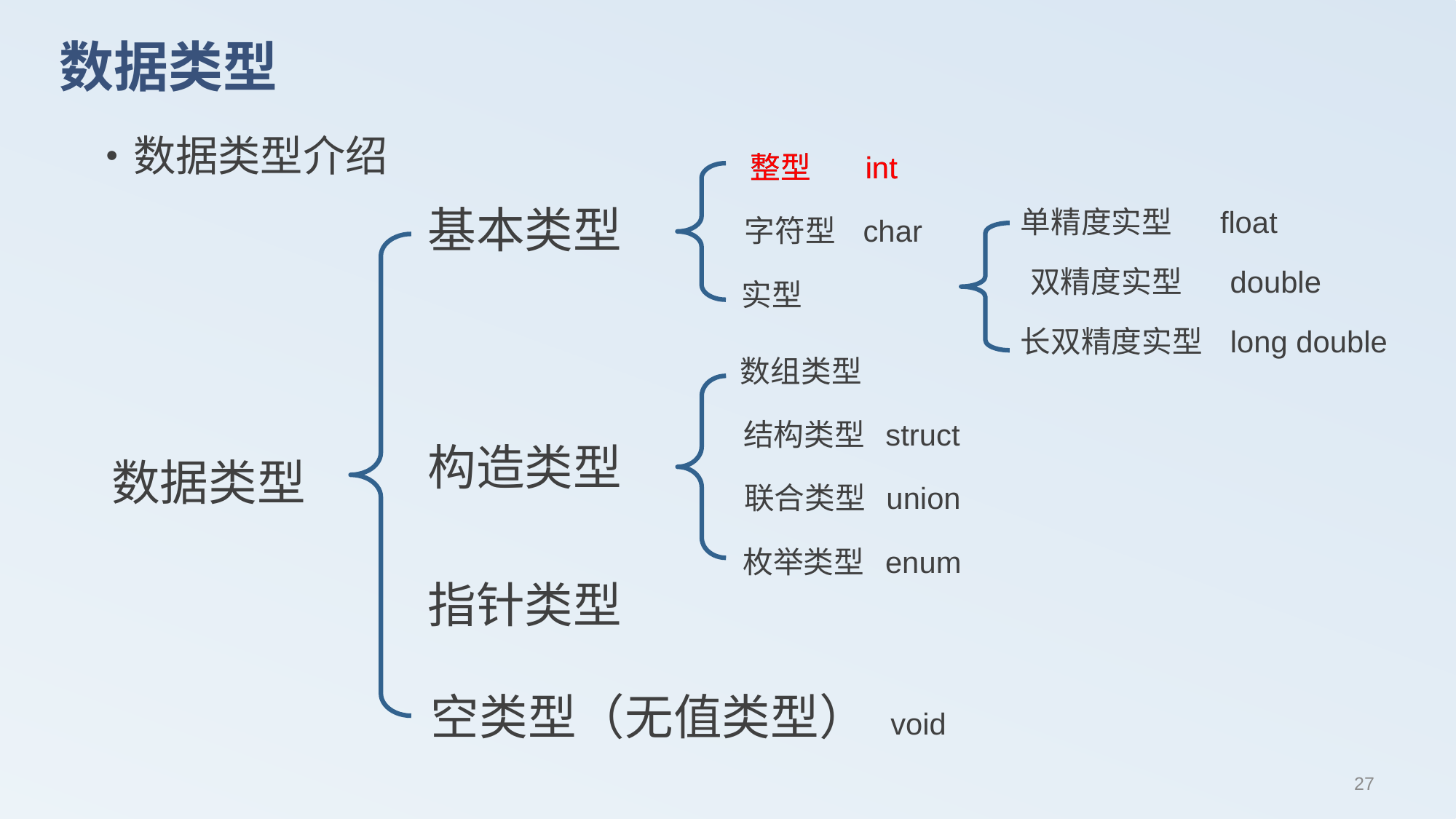

# 数据类型
数据类型介绍
整型       int
整型       int

基本类型
单精度实型      float

双精度实型      double
长双精度实型   long double
字符型   char

实型
数组类型

结构类型  struct
联合类型  union
枚举类型  enum
构造类型
数据类型
指针类型
空类型（无值类型） void